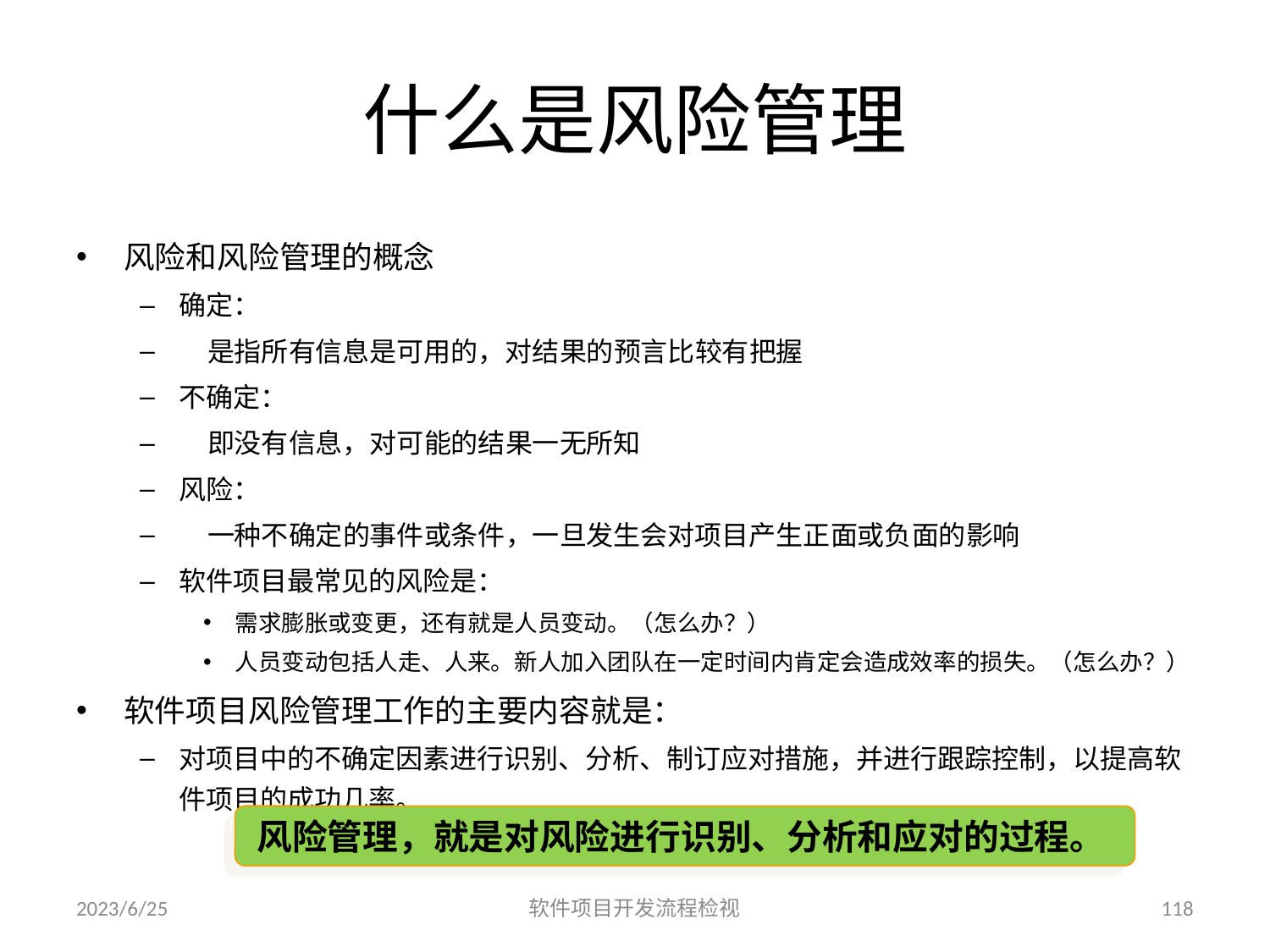

# 什么是风险管理
风险和风险管理的概念
确定：
    是指所有信息是可用的，对结果的预言比较有把握
不确定：
    即没有信息，对可能的结果一无所知
风险：
    一种不确定的事件或条件，一旦发生会对项目产生正面或负面的影响
软件项目最常见的风险是：
需求膨胀或变更，还有就是人员变动。（怎么办？）
人员变动包括人走、人来。新人加入团队在一定时间内肯定会造成效率的损失。（怎么办？）
软件项目风险管理工作的主要内容就是：
对项目中的不确定因素进行识别、分析、制订应对措施，并进行跟踪控制，以提高软件项目的成功几率。

风险管理，就是对风险进行识别、分析和应对的过程。
2023/6/25
软件项目开发流程检视
118